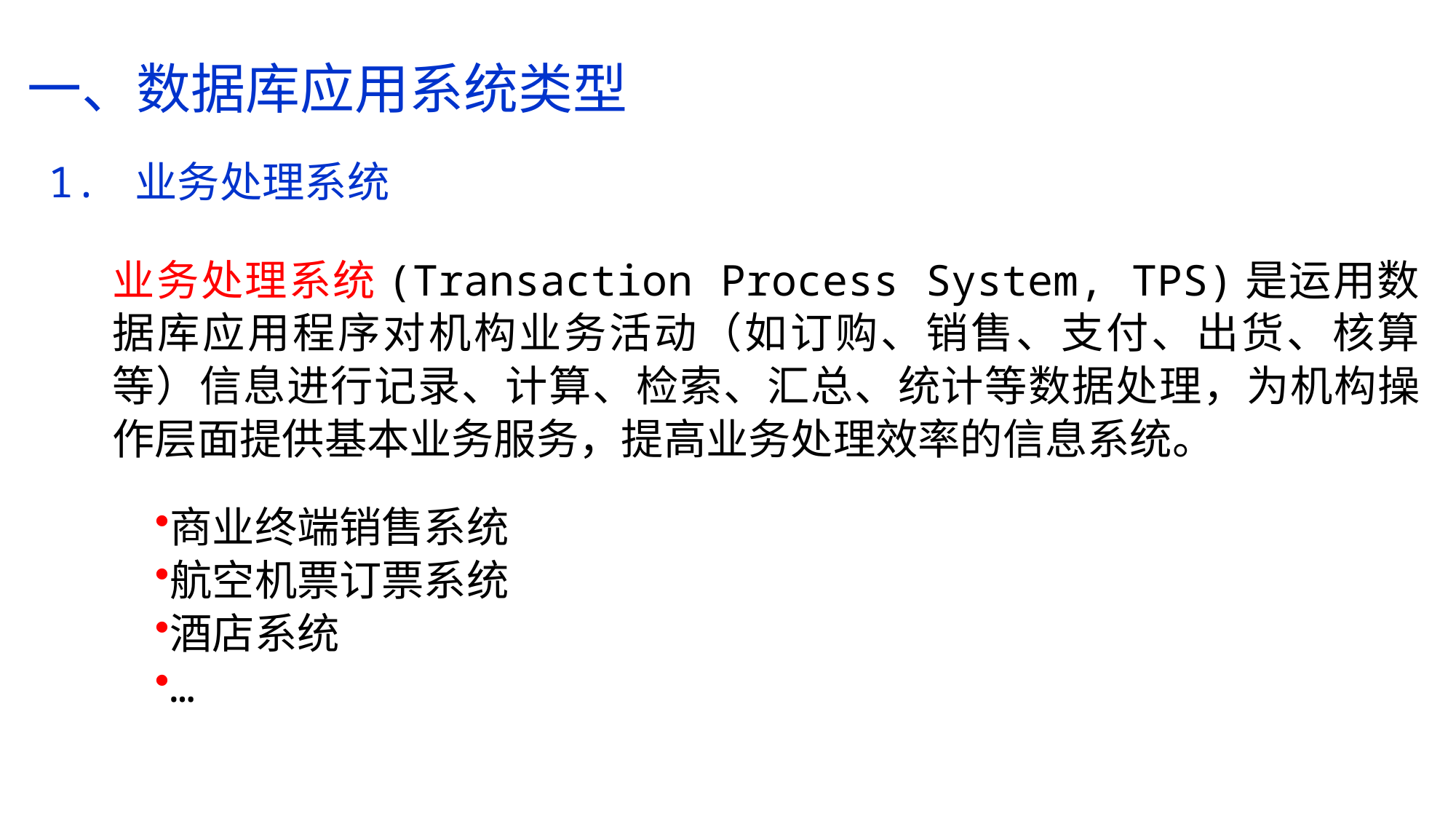

一、数据库应用系统类型
1. 业务处理系统
业务处理系统(Transaction Process System, TPS)是运用数据库应用程序对机构业务活动（如订购、销售、支付、出货、核算等）信息进行记录、计算、检索、汇总、统计等数据处理，为机构操作层面提供基本业务服务，提高业务处理效率的信息系统。
商业终端销售系统
航空机票订票系统
酒店系统
…